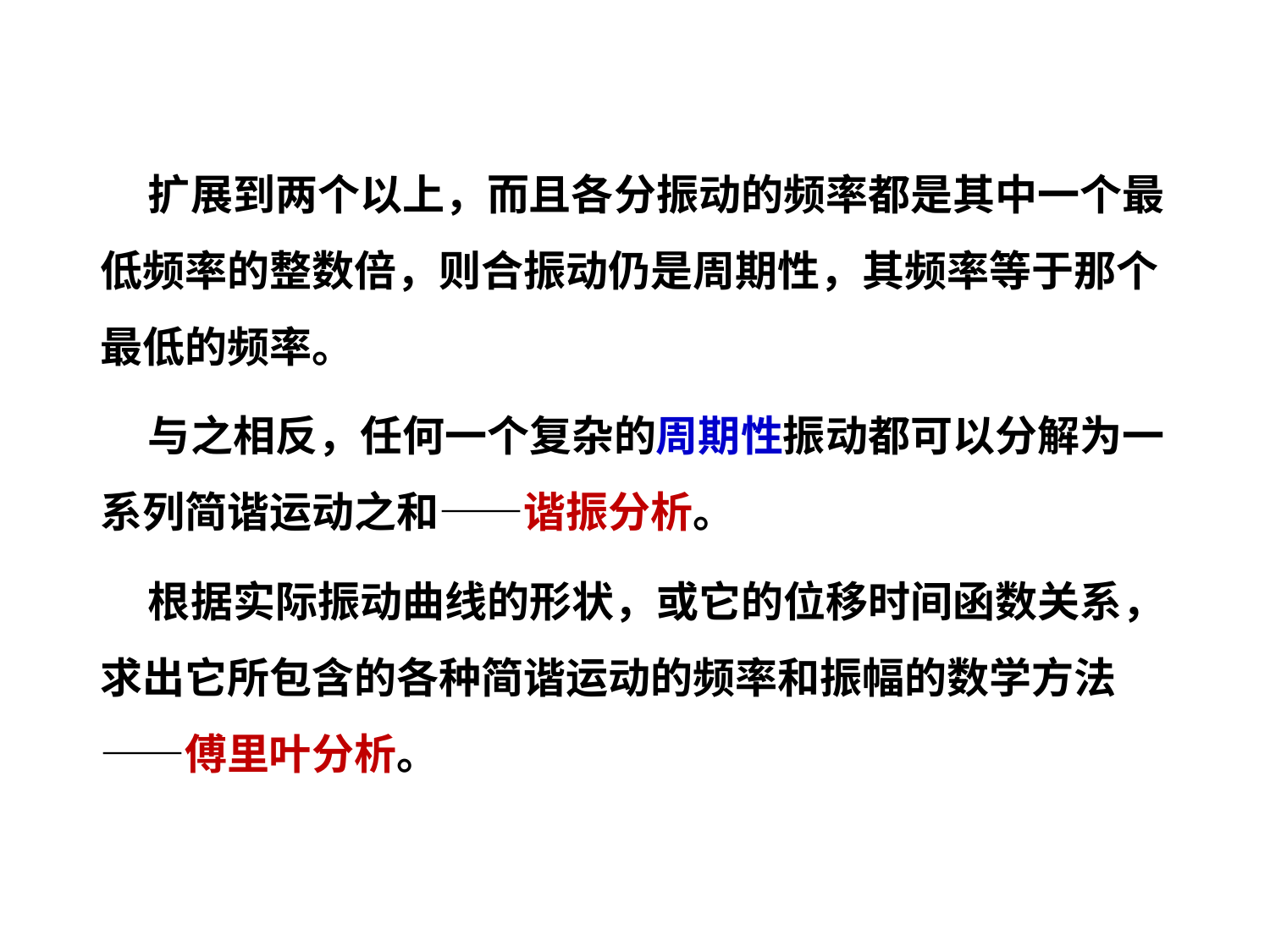

扩展到两个以上，而且各分振动的频率都是其中一个最低频率的整数倍，则合振动仍是周期性，其频率等于那个最低的频率。
    与之相反，任何一个复杂的周期性振动都可以分解为一系列简谐运动之和——谐振分析。
    根据实际振动曲线的形状，或它的位移时间函数关系，求出它所包含的各种简谐运动的频率和振幅的数学方法——傅里叶分析。
45